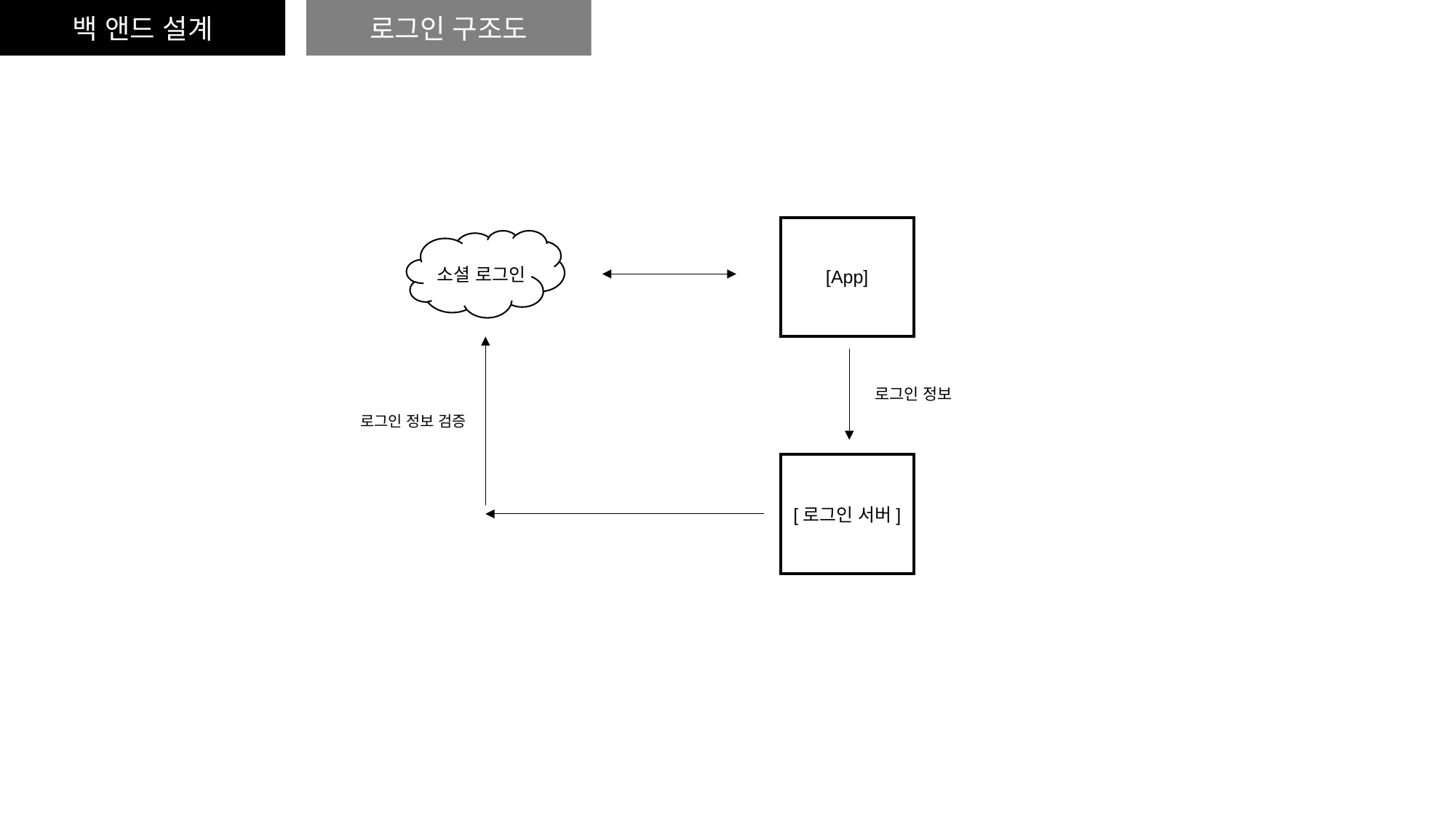

백 앤드 설계
로그인 구조도

소셜 로그인
[App]
로그인 정보
로그인 정보 검증

[로그인 서버]